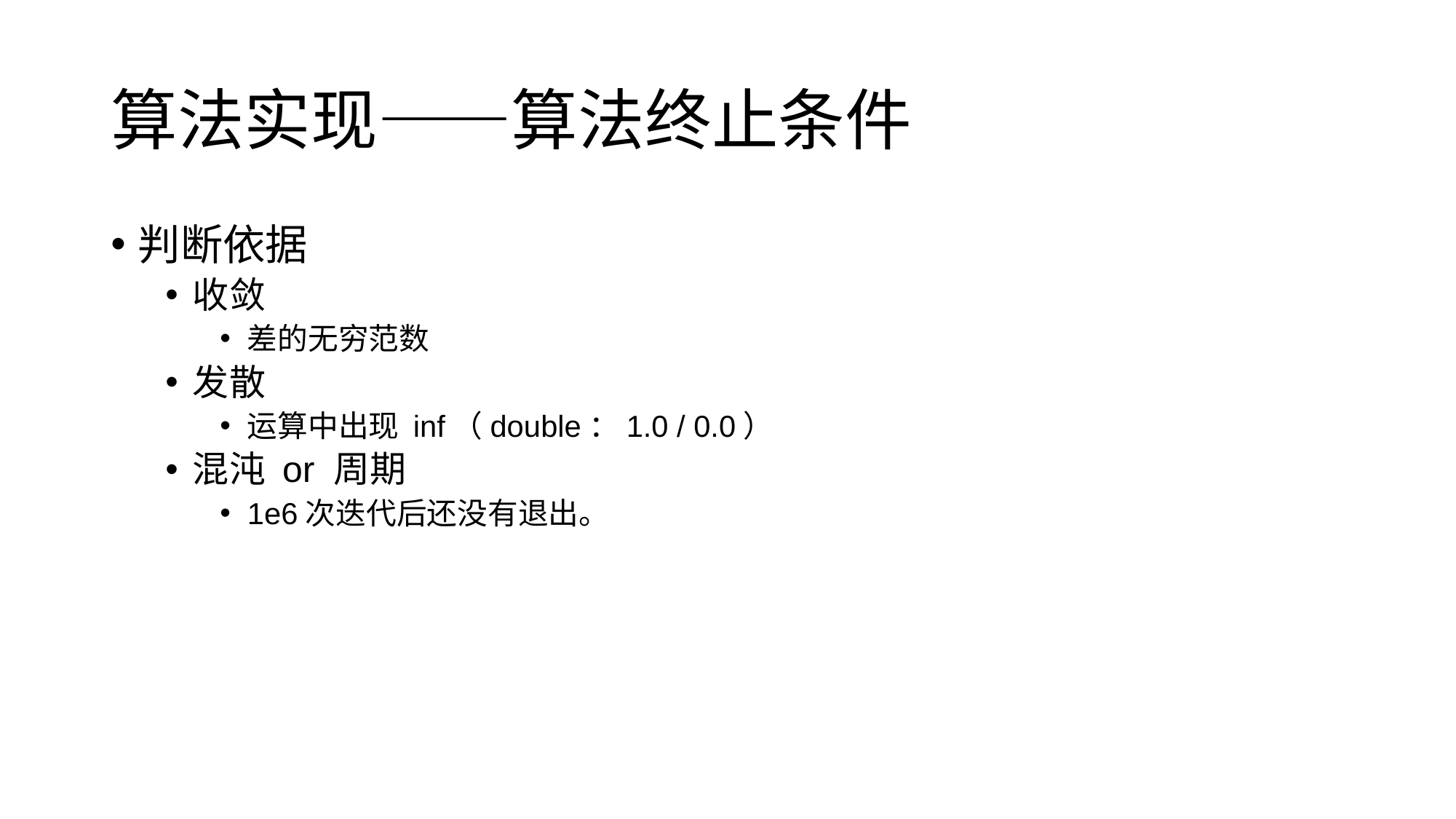

# 算法实现——算法终止条件
判断依据
收敛
差的无穷范数
发散
运算中出现 inf（double：1.0 / 0.0）
混沌 or 周期
1e6次迭代后还没有退出。